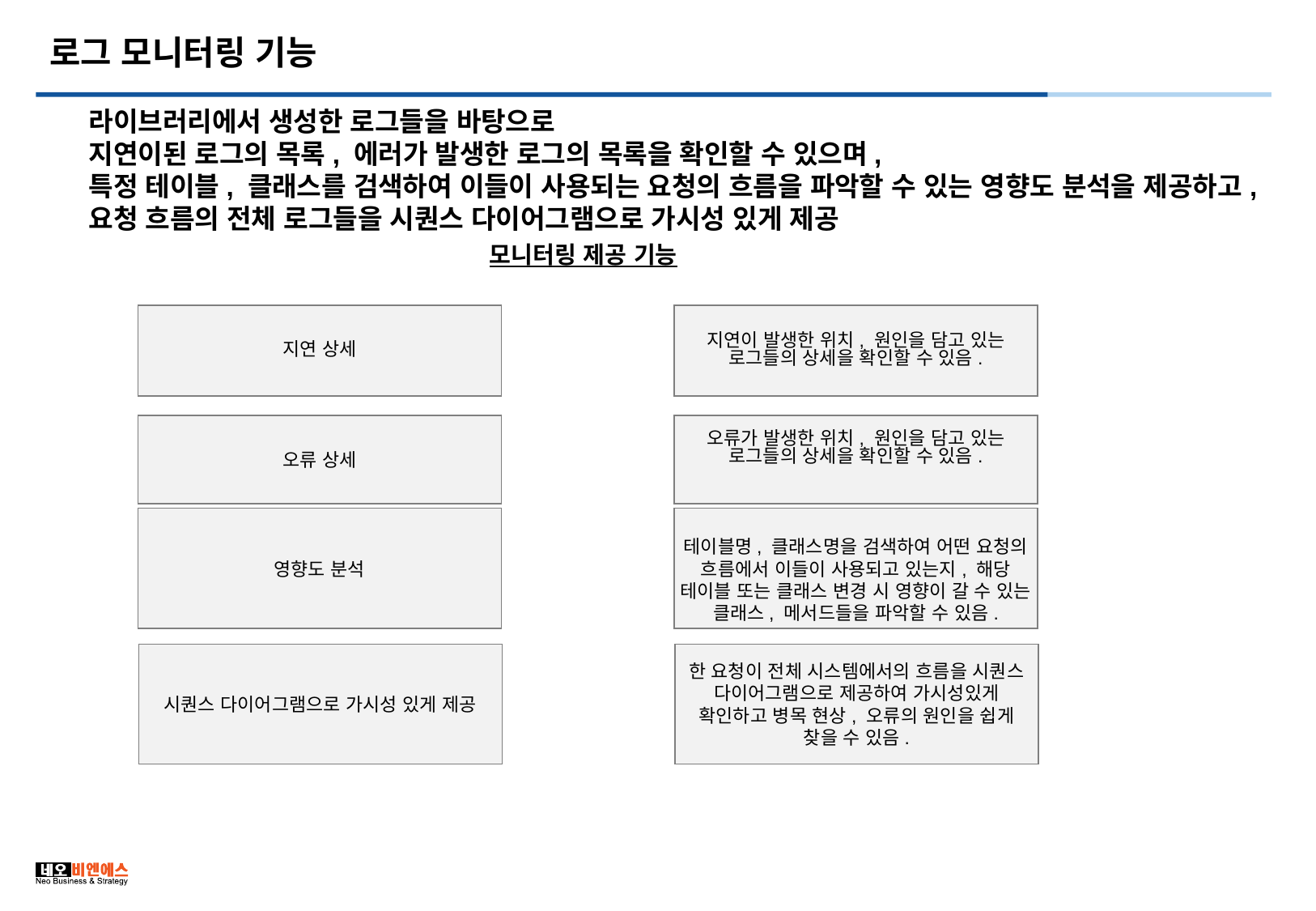

# 로그 모니터링 기능
라이브러리에서 생성한 로그들을 바탕으로
지연이된 로그의 목록, 에러가 발생한 로그의 목록을 확인할 수 있으며,
특정 테이블, 클래스를 검색하여 이들이 사용되는 요청의 흐름을 파악할 수 있는 영향도 분석을 제공하고,
요청 흐름의 전체 로그들을 시퀀스 다이어그램으로 가시성 있게 제공
모니터링 제공 기능
지연 상세
오류 상세
영향도 분석
시퀀스 다이어그램으로 가시성 있게 제공
지연이 발생한 위치, 원인을 담고 있는 로그들의 상세을 확인할 수 있음.
오류가 발생한 위치, 원인을 담고 있는 로그들의 상세을 확인할 수 있음.

테이블명, 클래스명을 검색하여 어떤 요청의 흐름에서 이들이 사용되고 있는지, 해당 테이블 또는 클래스 변경 시 영향이 갈 수 있는 클래스, 메서드들을 파악할 수 있음.
한 요청이 전체 시스템에서의 흐름을 시퀀스 다이어그램으로 제공하여 가시성있게 확인하고 병목 현상, 오류의 원인을 쉽게 찾을 수 있음.